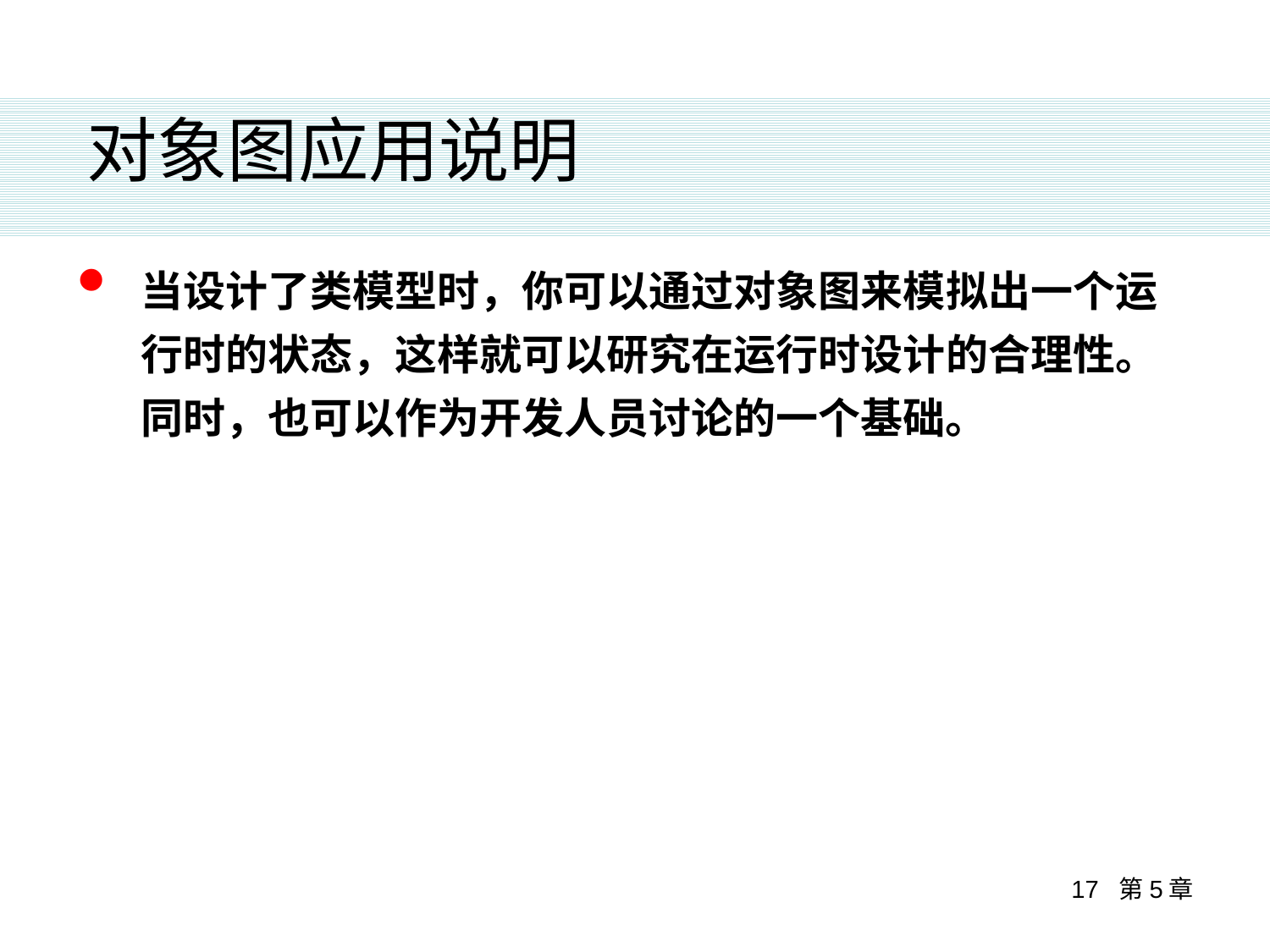

对象图应用说明
当设计了类模型时，你可以通过对象图来模拟出一个运行时的状态，这样就可以研究在运行时设计的合理性。同时，也可以作为开发人员讨论的一个基础。
17  第5章